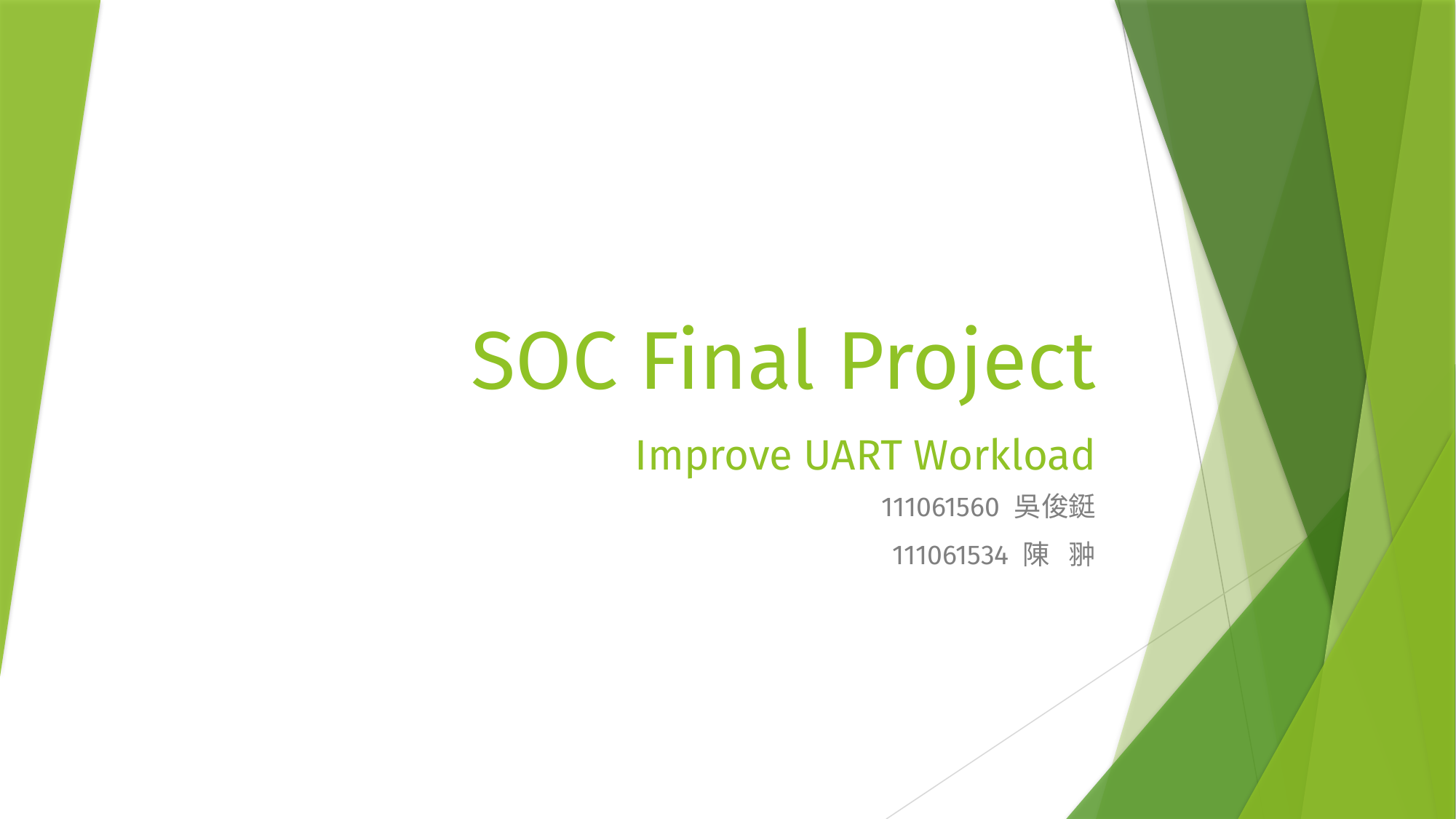

# SOC Final Project Improve UART Workload
111061560 吳俊鋌
111061534 陳   翀